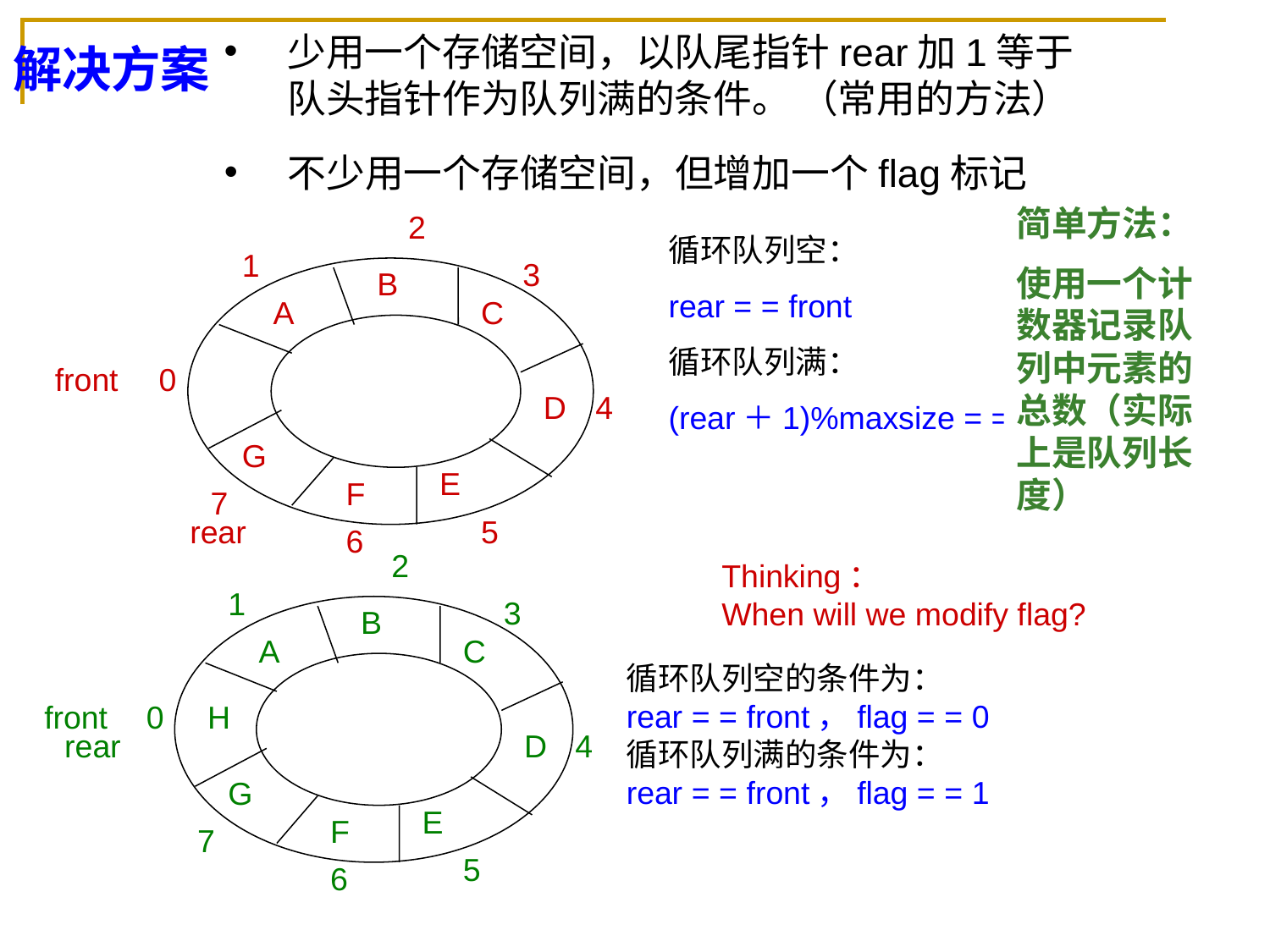

少用一个存储空间，以队尾指针rear加1等于队头指针作为队列满的条件。 （常用的方法）
# 解决方案
不少用一个存储空间，但增加一个flag标记
简单方法：
使用一个计数器记录队列中元素的总数（实际上是队列长度）
2
1
3
B
A
C
front
0
D
4
G
E
F
7
rear
5
6

循环队列空：
rear = = front
循环队列满：
(rear＋1)%maxsize = = front
2
1
3
B
A
C
front
0
H
rear
D
4
G
E
F
7
5
6

Thinking：
When will we modify flag?

循环队列空的条件为：
rear = = front，flag = = 0
循环队列满的条件为：
rear = = front，flag = = 1